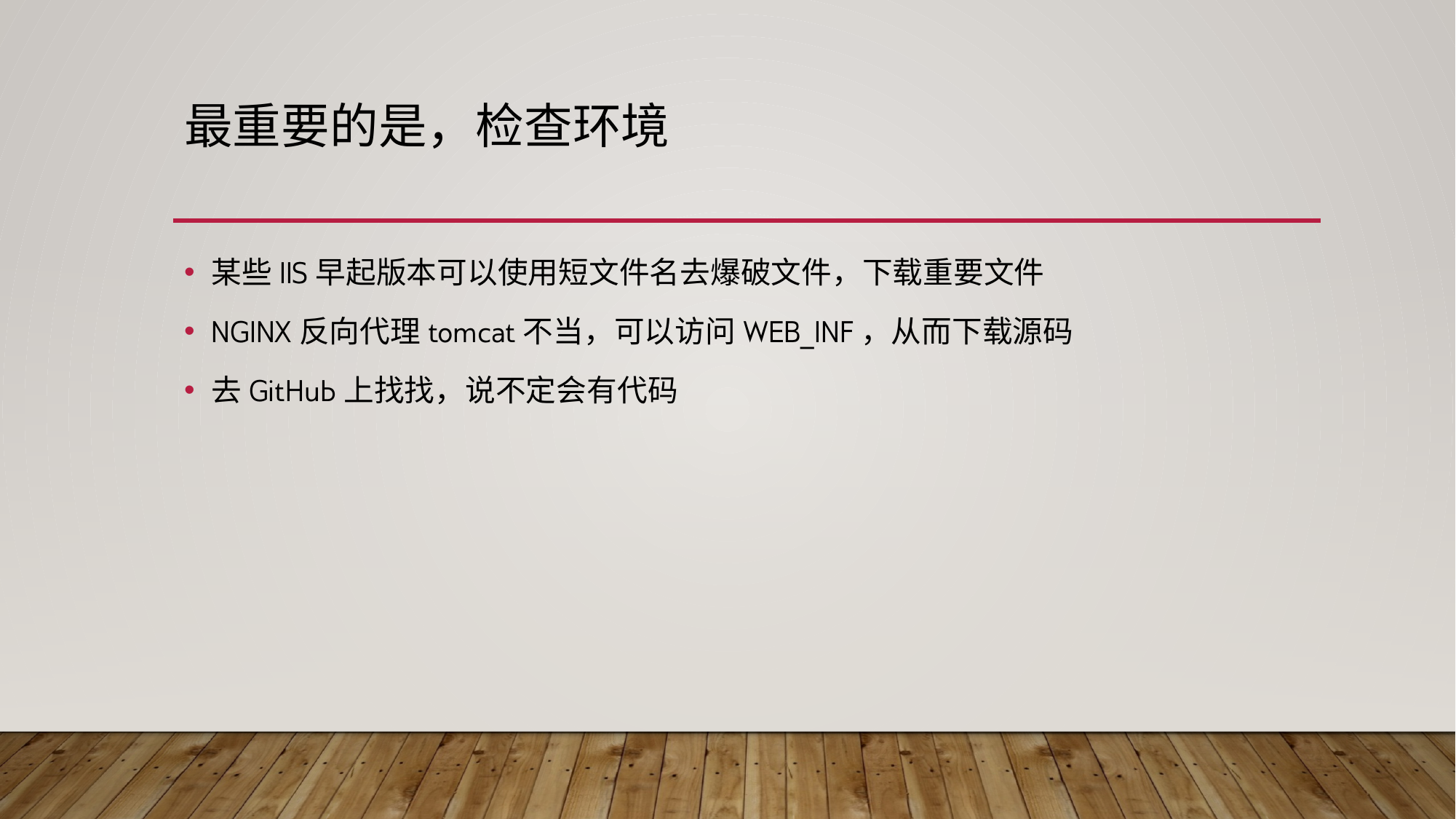

# 最重要的是，检查环境
某些IIS早起版本可以使用短文件名去爆破文件，下载重要文件
NGINX反向代理tomcat不当，可以访问WEB_INF，从而下载源码
去GitHub上找找，说不定会有代码